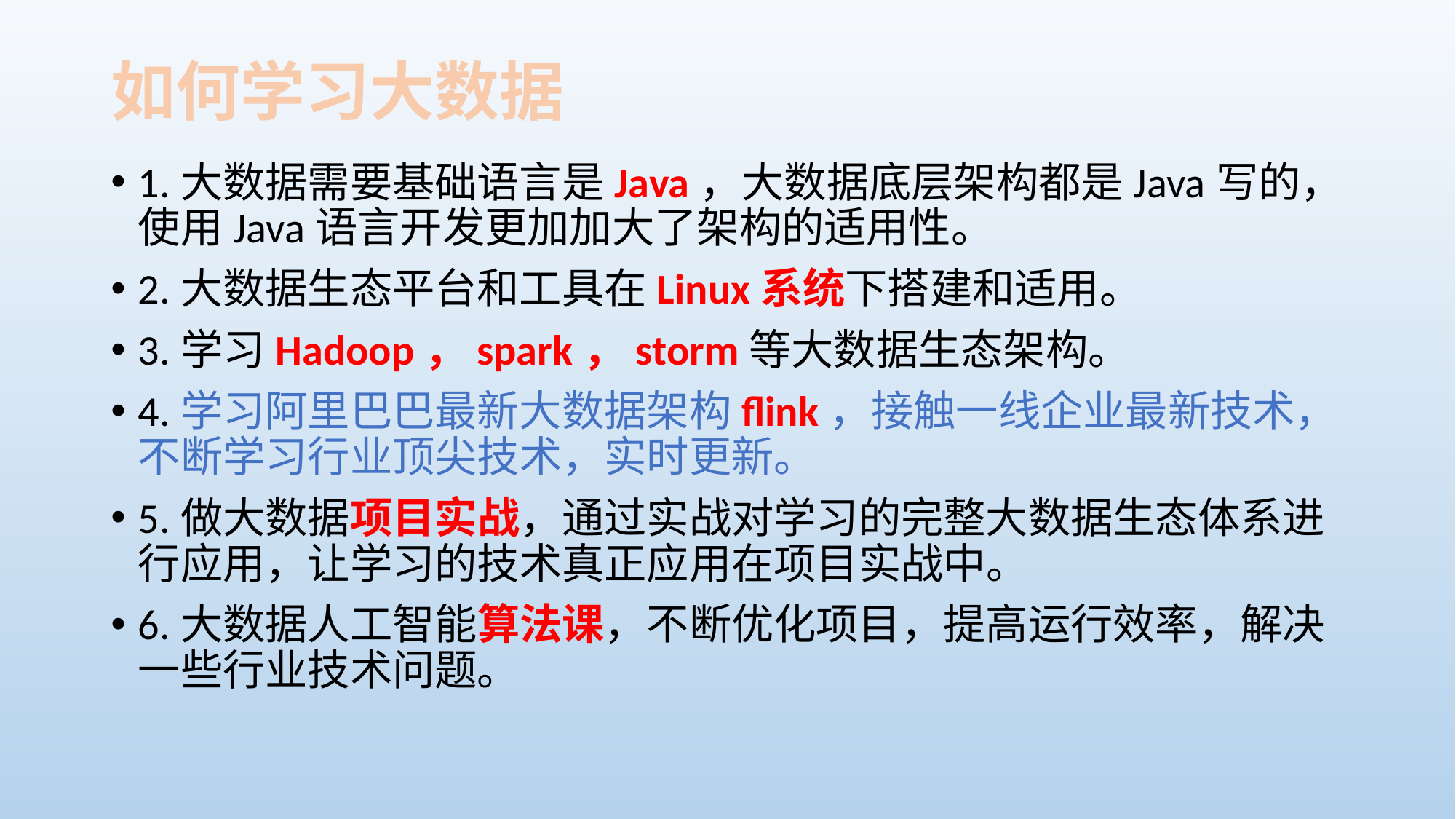

# 如何学习大数据
1.大数据需要基础语言是Java，大数据底层架构都是Java写的，使用Java语言开发更加加大了架构的适用性。
2.大数据生态平台和工具在Linux系统下搭建和适用。
3.学习Hadoop，spark，storm等大数据生态架构。
4.学习阿里巴巴最新大数据架构flink，接触一线企业最新技术，不断学习行业顶尖技术，实时更新。
5.做大数据项目实战，通过实战对学习的完整大数据生态体系进行应用，让学习的技术真正应用在项目实战中。
6.大数据人工智能算法课，不断优化项目，提高运行效率，解决一些行业技术问题。